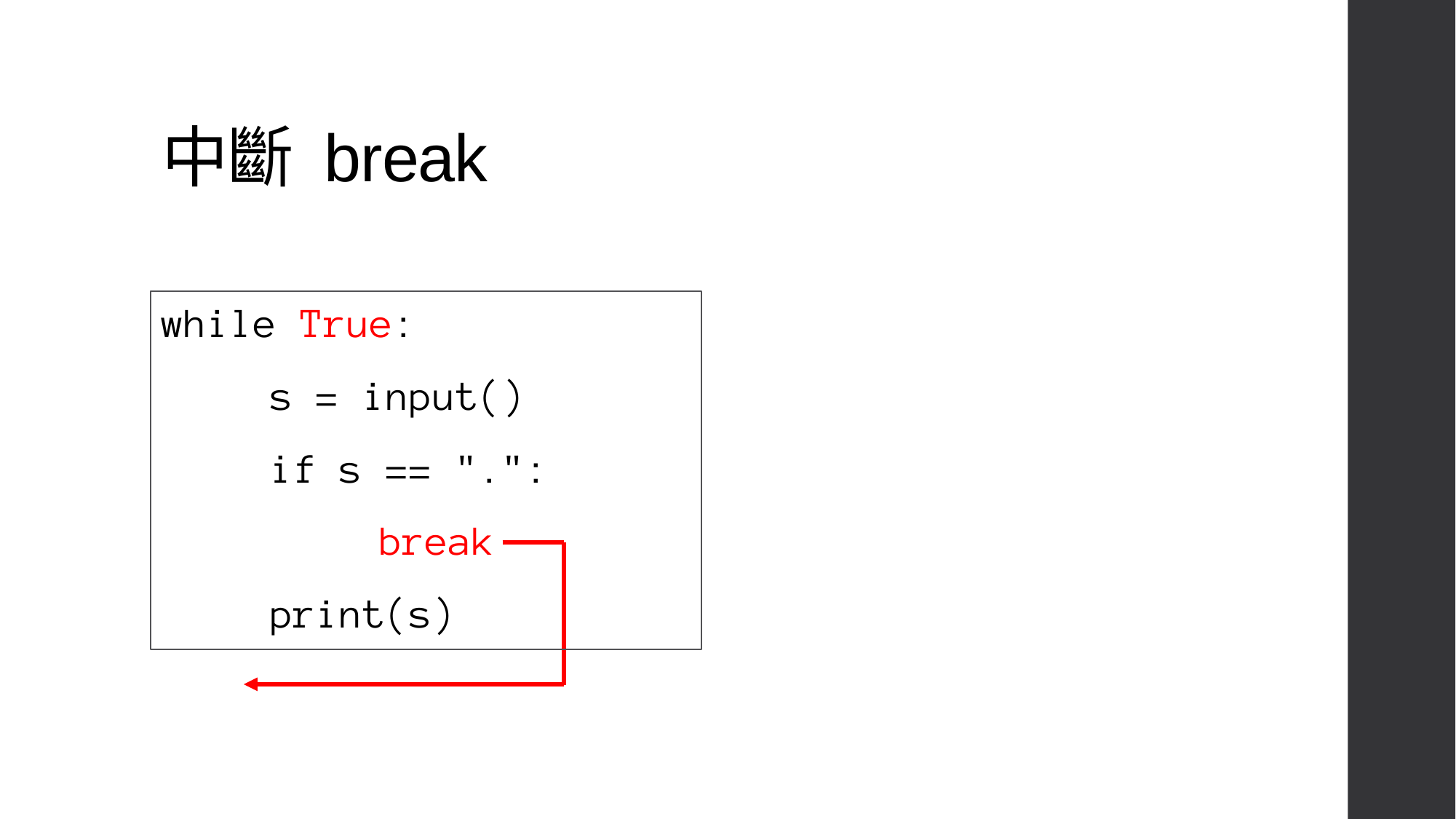

# 中斷 break

while True:
	s = input()
	if s == ".":
		break
	print(s)